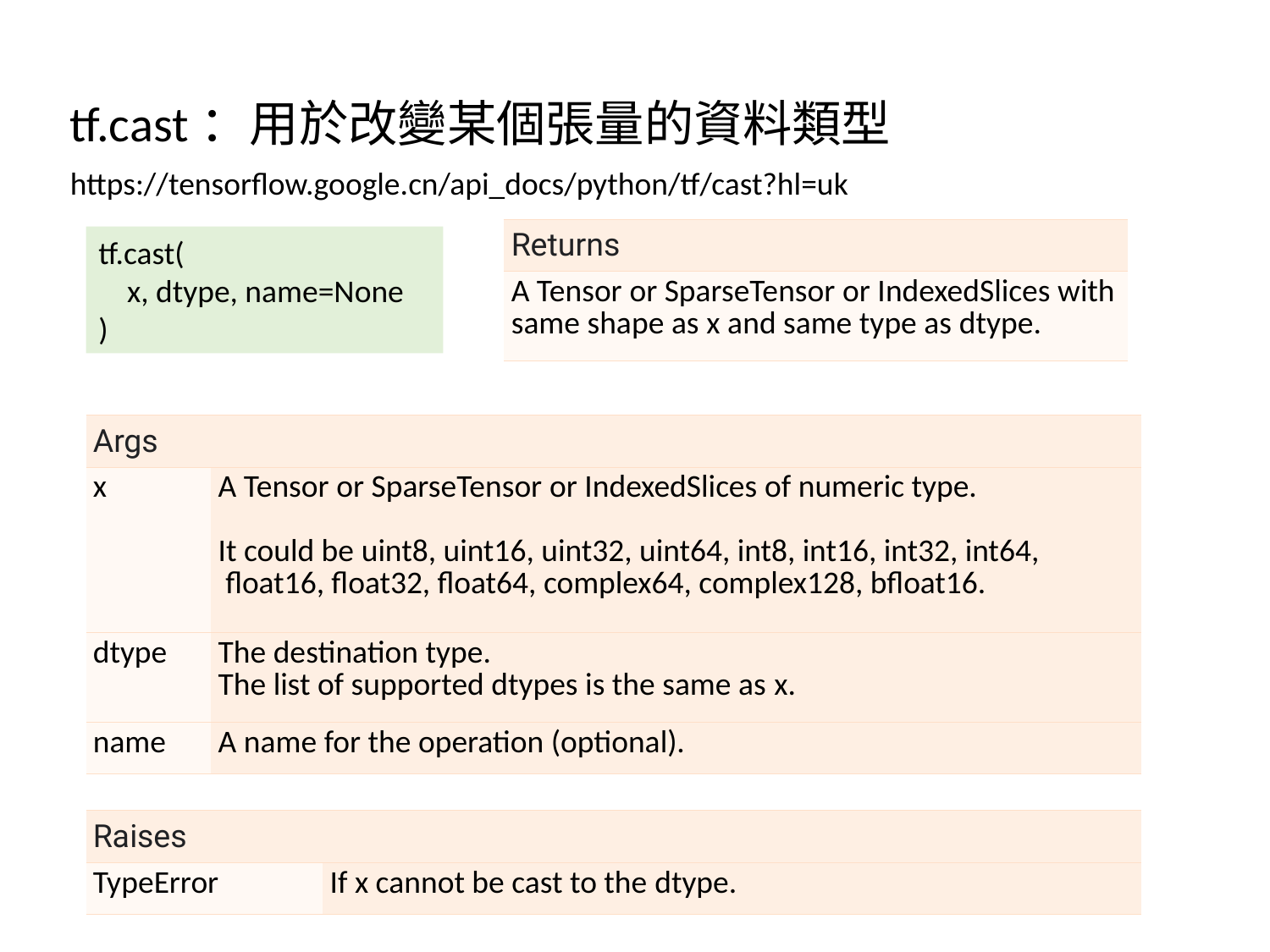

tf.cast：用於改變某個張量的資料類型
https://tensorflow.google.cn/api_docs/python/tf/cast?hl=uk
| Returns |
| --- |
| A Tensor or SparseTensor or IndexedSlices with same shape as x and same type as dtype. |
tf.cast(
    x, dtype, name=None
)
| Args |  |
| --- | --- |
| x | A Tensor or SparseTensor or IndexedSlices of numeric type. It could be uint8, uint16, uint32, uint64, int8, int16, int32, int64,  float16, float32, float64, complex64, complex128, bfloat16. |
| dtype | The destination type. The list of supported dtypes is the same as x. |
| name | A name for the operation (optional). |
| Raises |  |
| --- | --- |
| TypeError | If x cannot be cast to the dtype. |